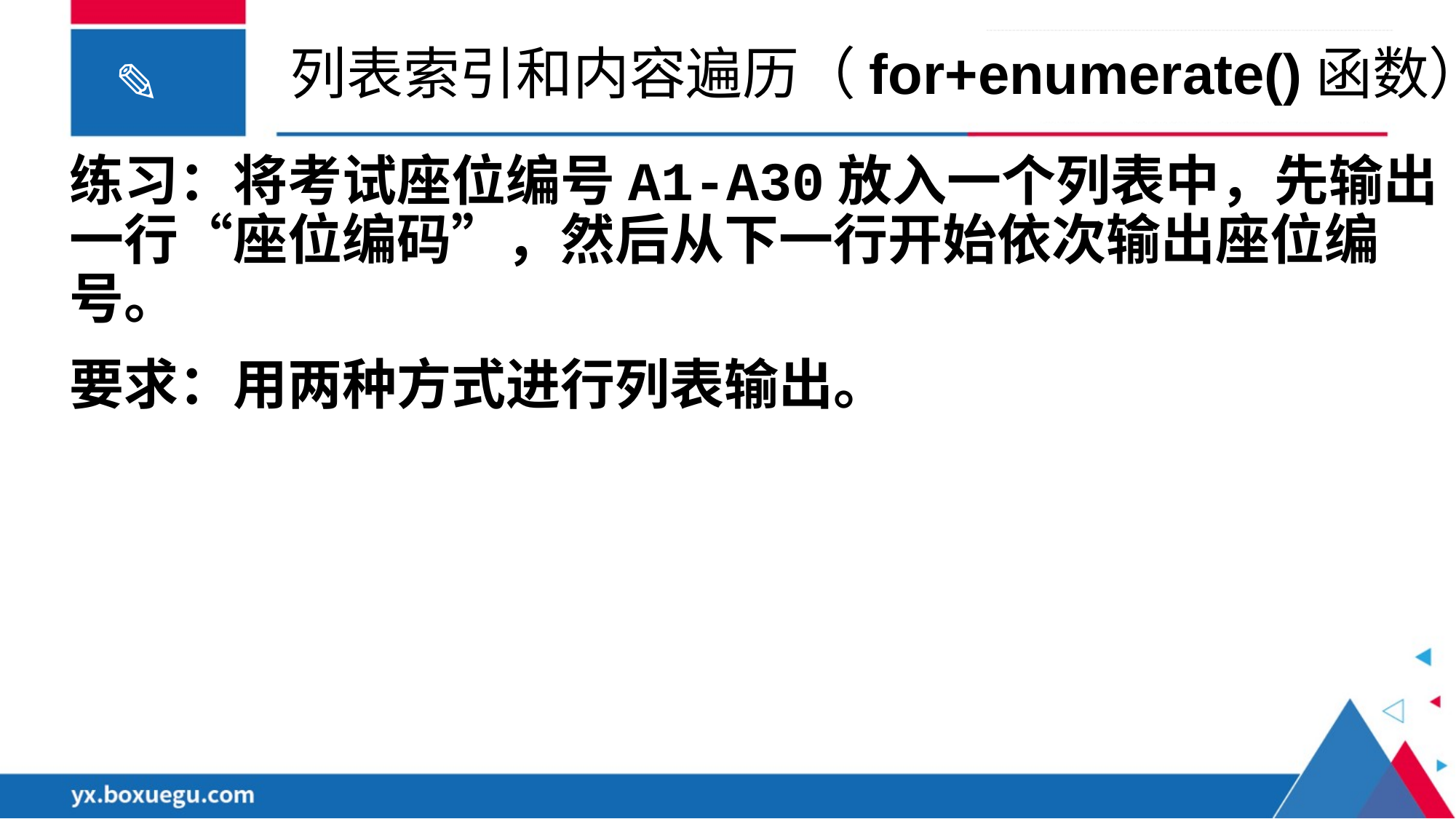

# 列表索引和内容遍历（for+enumerate()函数）
练习：将考试座位编号A1-A30放入一个列表中，先输出一行“座位编码”，然后从下一行开始依次输出座位编号。
要求：用两种方式进行列表输出。
22